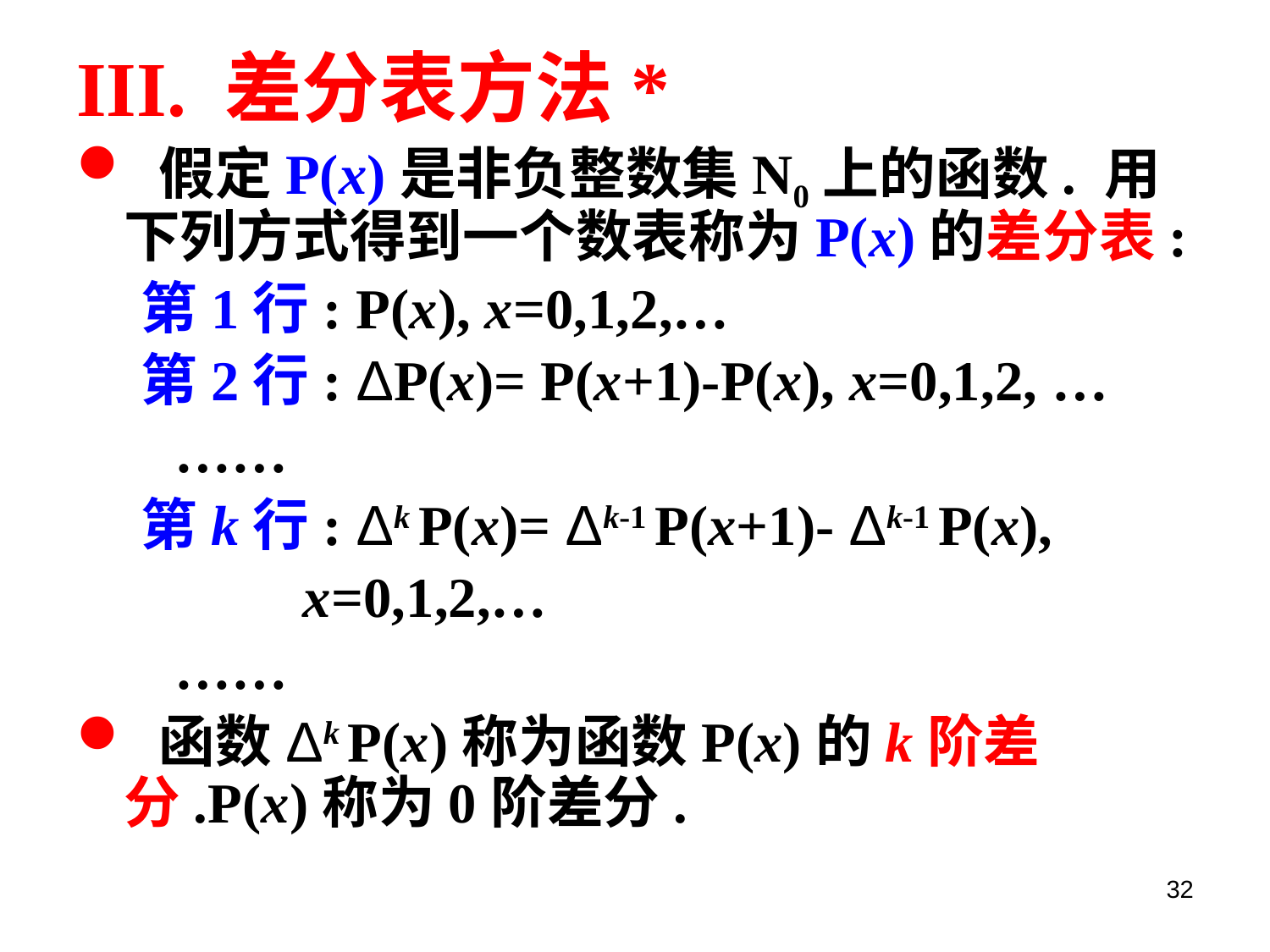

# III. 差分表方法*
 假定P(x)是非负整数集N0上的函数. 用下列方式得到一个数表称为P(x)的差分表:
    第1行: P(x), x=0,1,2,…
    第2行: ΔP(x)= P(x+1)-P(x), x=0,1,2, …
       ……
    第k行: Δk P(x)= Δk-1 P(x+1)- Δk-1 P(x),
                x=0,1,2,…
       ……
 函数Δk P(x)称为函数P(x)的k阶差分.P(x)称为0阶差分.
32